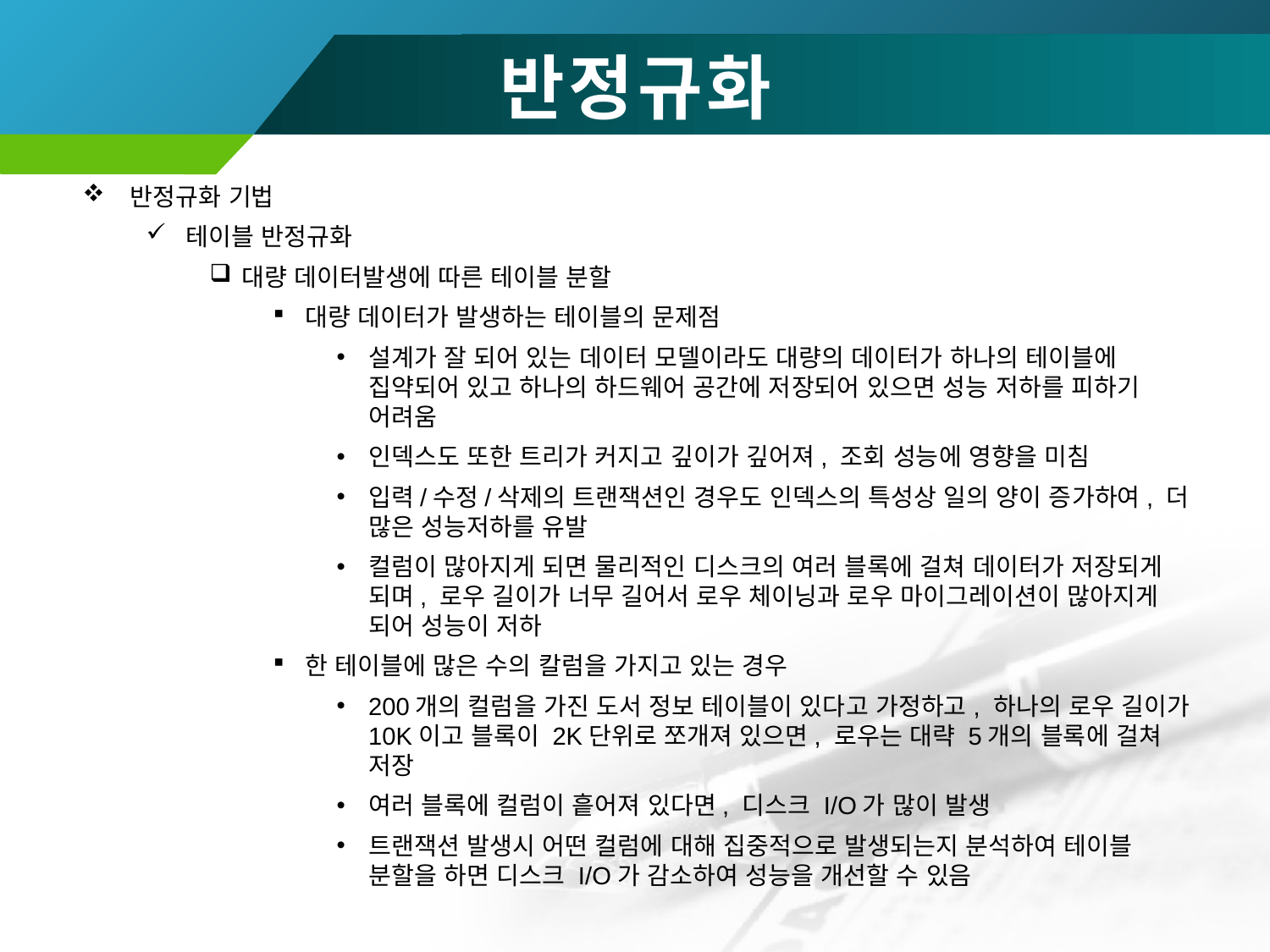

# 반정규화
반정규화 기법
테이블 반정규화
대량 데이터발생에 따른 테이블 분할
대량 데이터가 발생하는 테이블의 문제점
설계가 잘 되어 있는 데이터 모델이라도 대량의 데이터가 하나의 테이블에 집약되어 있고 하나의 하드웨어 공간에 저장되어 있으면 성능 저하를 피하기 어려움
인덱스도 또한 트리가 커지고 깊이가 깊어져, 조회 성능에 영향을 미침
입력/수정/삭제의 트랜잭션인 경우도 인덱스의 특성상 일의 양이 증가하여, 더 많은 성능저하를 유발
컬럼이 많아지게 되면 물리적인 디스크의 여러 블록에 걸쳐 데이터가 저장되게 되며, 로우 길이가 너무 길어서 로우 체이닝과 로우 마이그레이션이 많아지게 되어 성능이 저하
한 테이블에 많은 수의 칼럼을 가지고 있는 경우
200개의 컬럼을 가진 도서 정보 테이블이 있다고 가정하고, 하나의 로우 길이가 10K이고 블록이 2K단위로 쪼개져 있으면, 로우는 대략 5개의 블록에 걸쳐 저장
여러 블록에 컬럼이 흩어져 있다면, 디스크 I/O가 많이 발생
트랜잭션 발생시 어떤 컬럼에 대해 집중적으로 발생되는지 분석하여 테이블 분할을 하면 디스크 I/O가 감소하여 성능을 개선할 수 있음